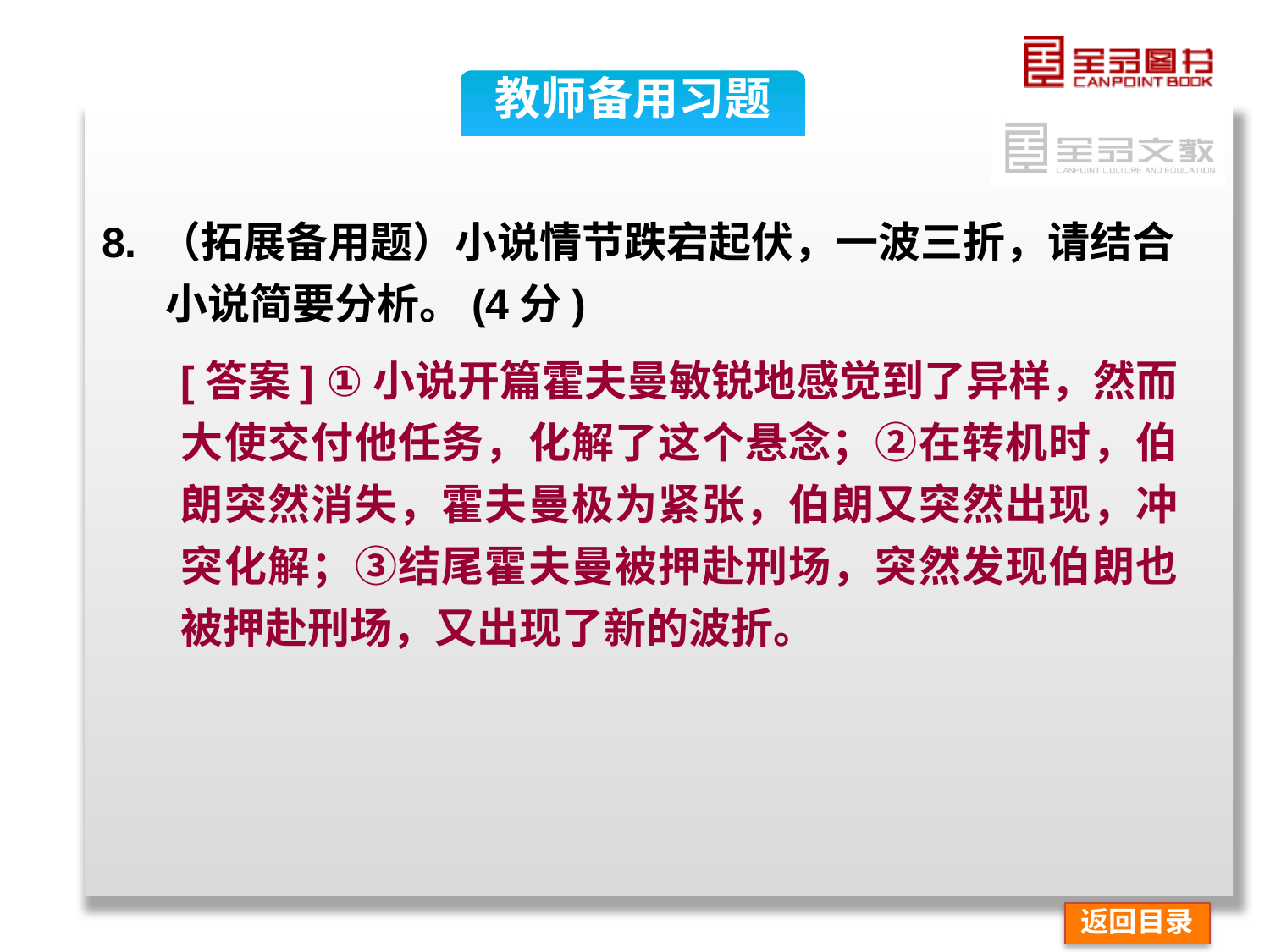

教师备用习题
8. （拓展备用题）小说情节跌宕起伏，一波三折，请结合小说简要分析。(4分)
[答案] ①小说开篇霍夫曼敏锐地感觉到了异样，然而大使交付他任务，化解了这个悬念；②在转机时，伯朗突然消失，霍夫曼极为紧张，伯朗又突然出现，冲突化解；③结尾霍夫曼被押赴刑场，突然发现伯朗也被押赴刑场，又出现了新的波折。
返回目录